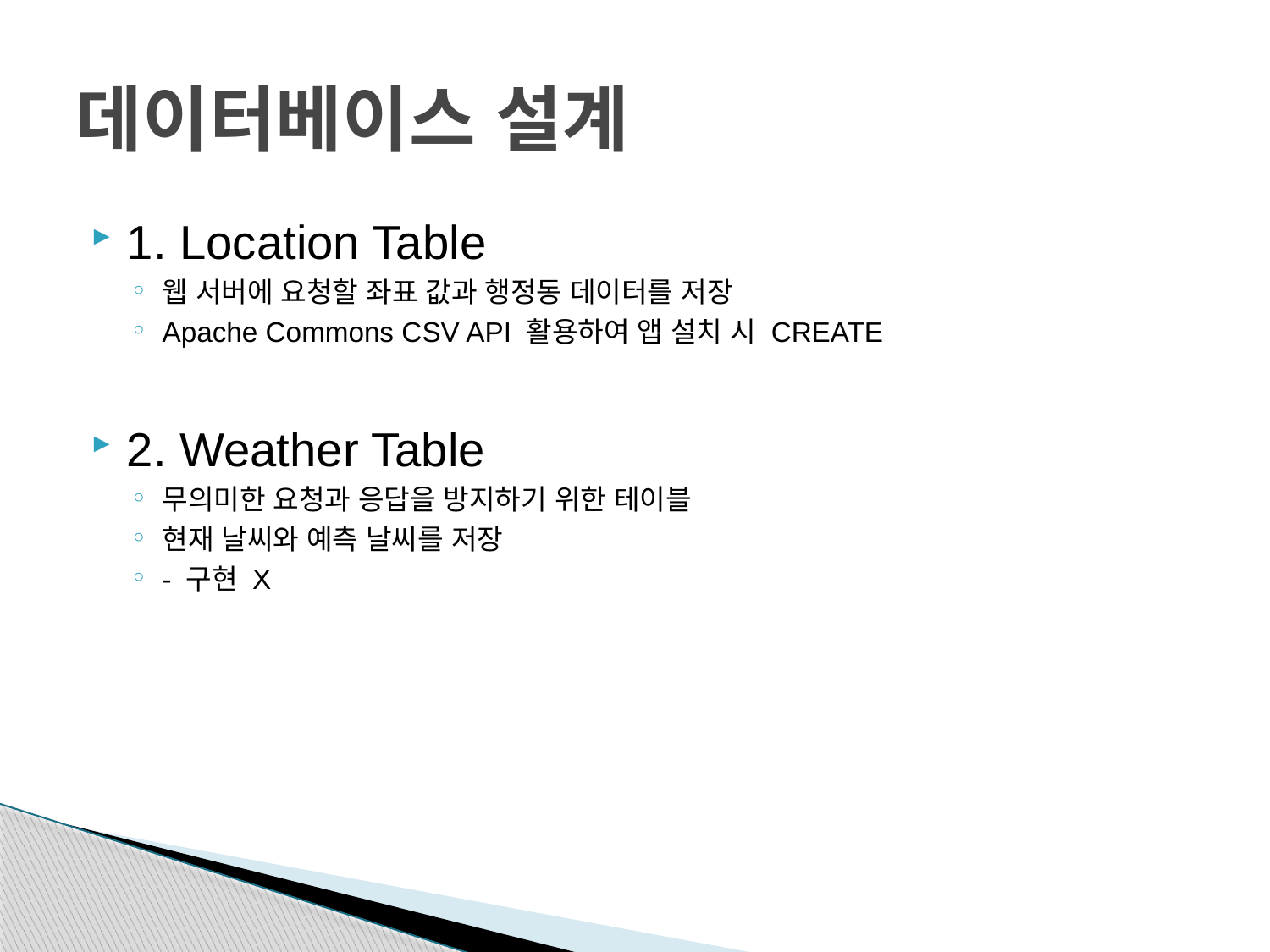

# 데이터베이스 설계
1. Location Table
웹 서버에 요청할 좌표 값과 행정동 데이터를 저장
Apache Commons CSV API 활용하여 앱 설치 시 CREATE

2. Weather Table
무의미한 요청과 응답을 방지하기 위한 테이블
현재 날씨와 예측 날씨를 저장
- 구현 X